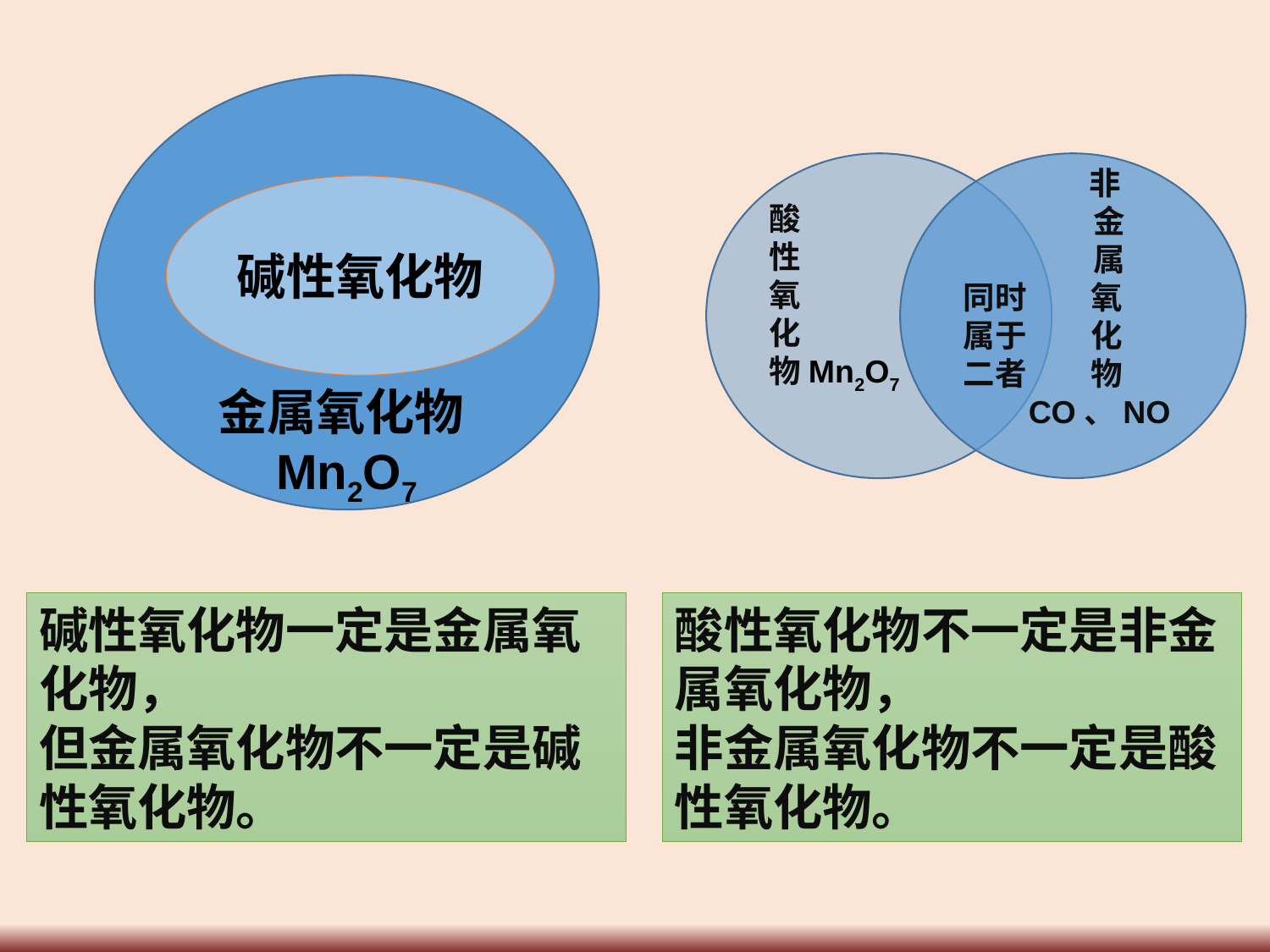

金属氧化物Mn2O7

酸
性
氧
化
物Mn2O7

        非
         金
         属
同时         氧
属于         化
二者         物
      CO、NO

碱性氧化物
碱性氧化物一定是金属氧化物，
但金属氧化物不一定是碱性氧化物。
酸性氧化物不一定是非金属氧化物，
非金属氧化物不一定是酸性氧化物。